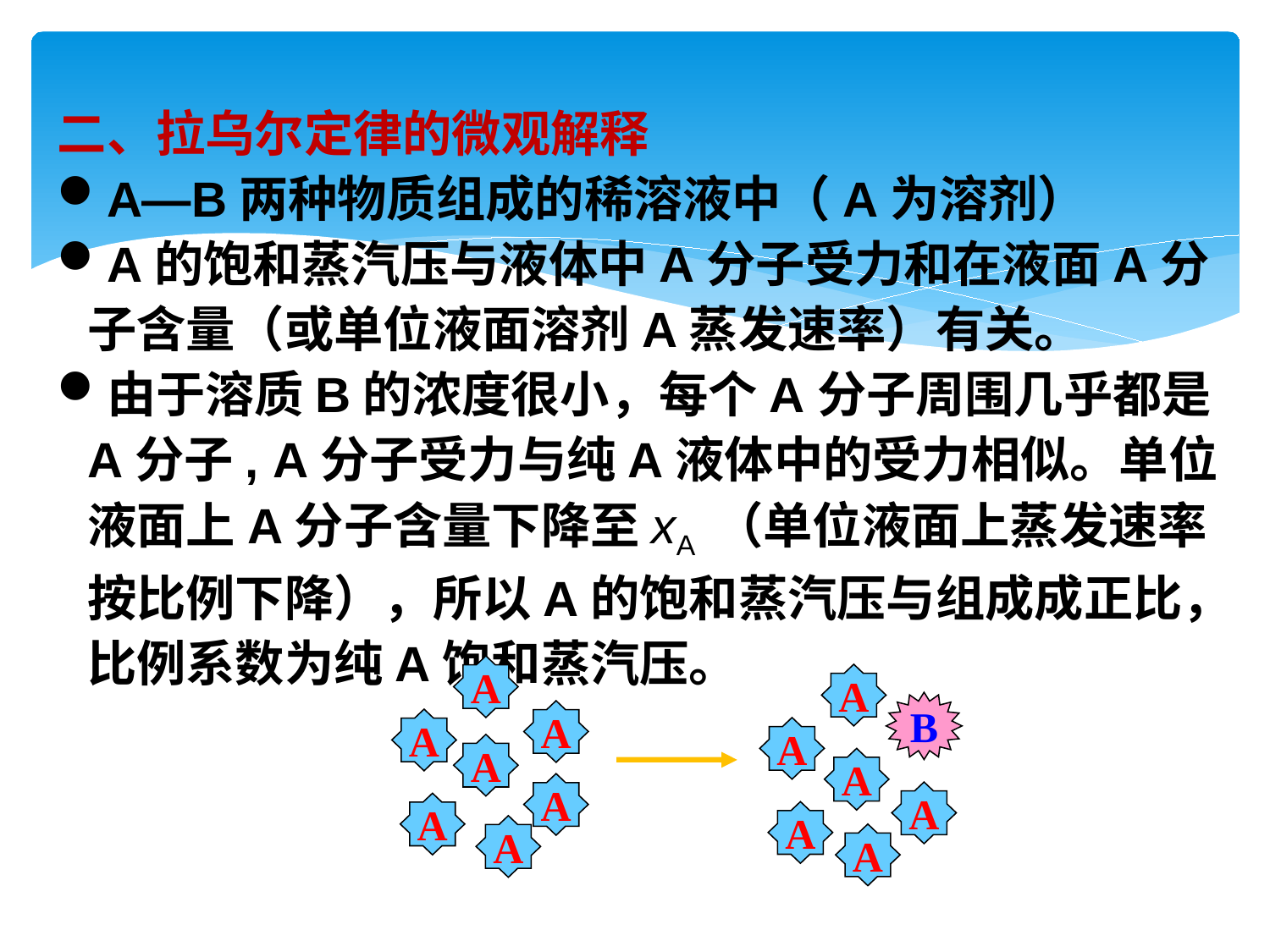

二、拉乌尔定律的微观解释
A—B两种物质组成的稀溶液中（A为溶剂）
A的饱和蒸汽压与液体中A分子受力和在液面A分子含量（或单位液面溶剂A蒸发速率）有关。
由于溶质B的浓度很小，每个A分子周围几乎都是A分子, A分子受力与纯A液体中的受力相似。单位液面上A分子含量下降至xA （单位液面上蒸发速率按比例下降），所以A的饱和蒸汽压与组成成正比，比例系数为纯A饱和蒸汽压。
A
A
B
A
A
A
A
A

A
A
A
A
A
A